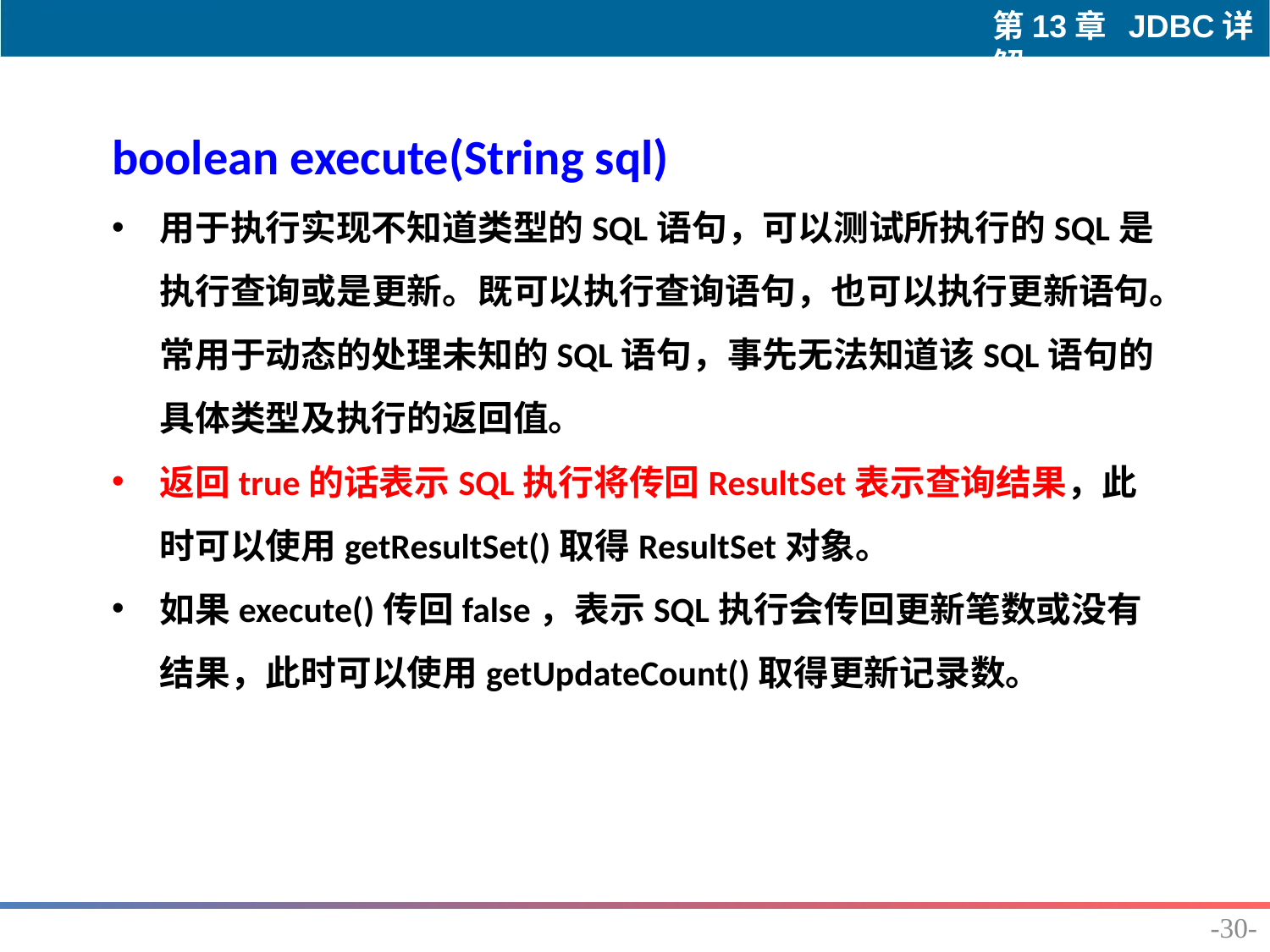

boolean execute(String sql)
用于执行实现不知道类型的SQL语句，可以测试所执行的SQL是执行查询或是更新。既可以执行查询语句，也可以执行更新语句。常用于动态的处理未知的SQL语句，事先无法知道该SQL语句的具体类型及执行的返回值。
返回true的话表示SQL执行将传回ResultSet表示查询结果，此时可以使用getResultSet()取得ResultSet对象。
如果execute()传回false，表示SQL执行会传回更新笔数或没有结果，此时可以使用getUpdateCount()取得更新记录数。
-30-